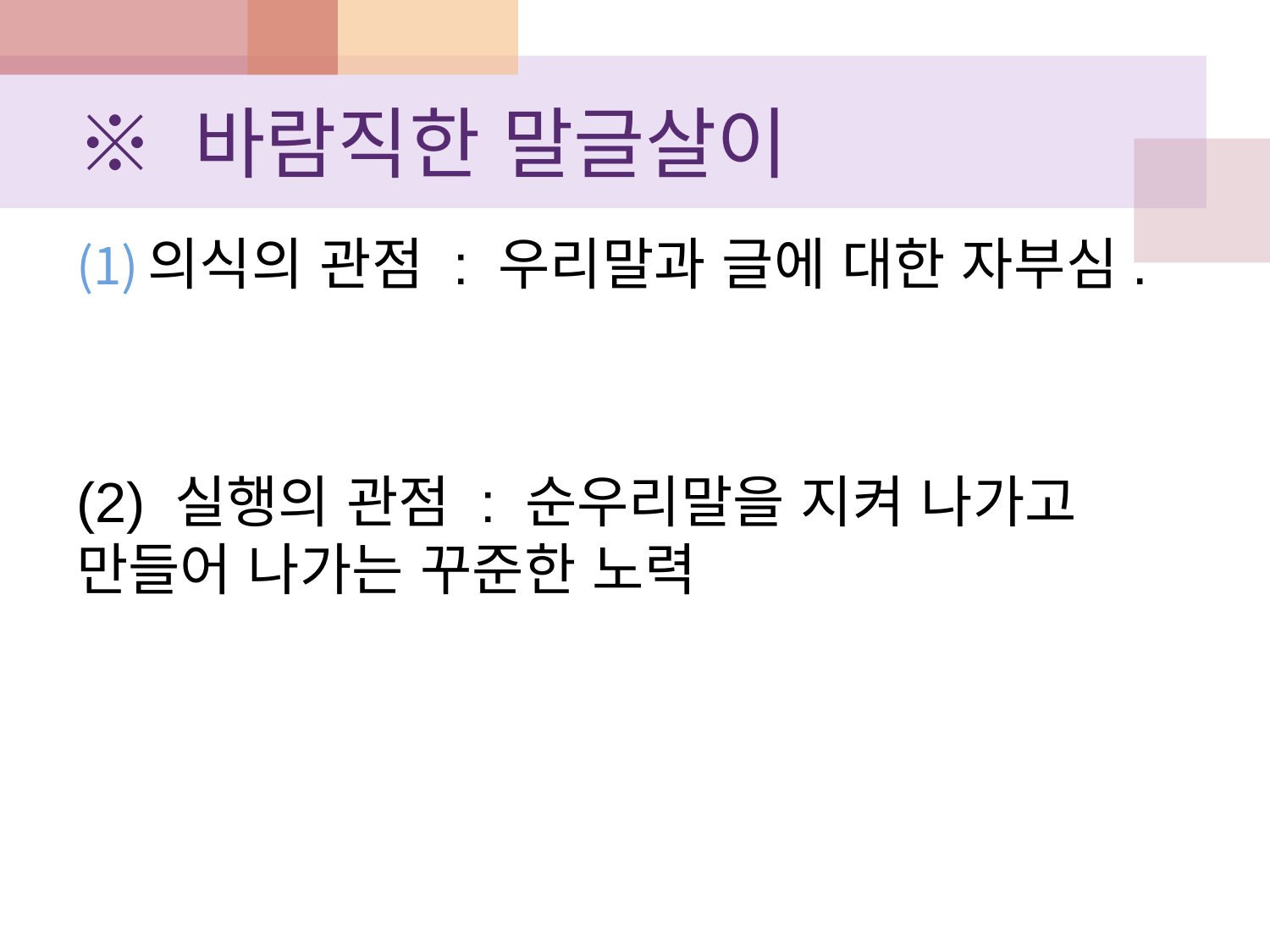

# ※ 바람직한 말글살이
의식의 관점 : 우리말과 글에 대한 자부심.

(2) 실행의 관점 : 순우리말을 지켜 나가고 만들어 나가는 꾸준한 노력